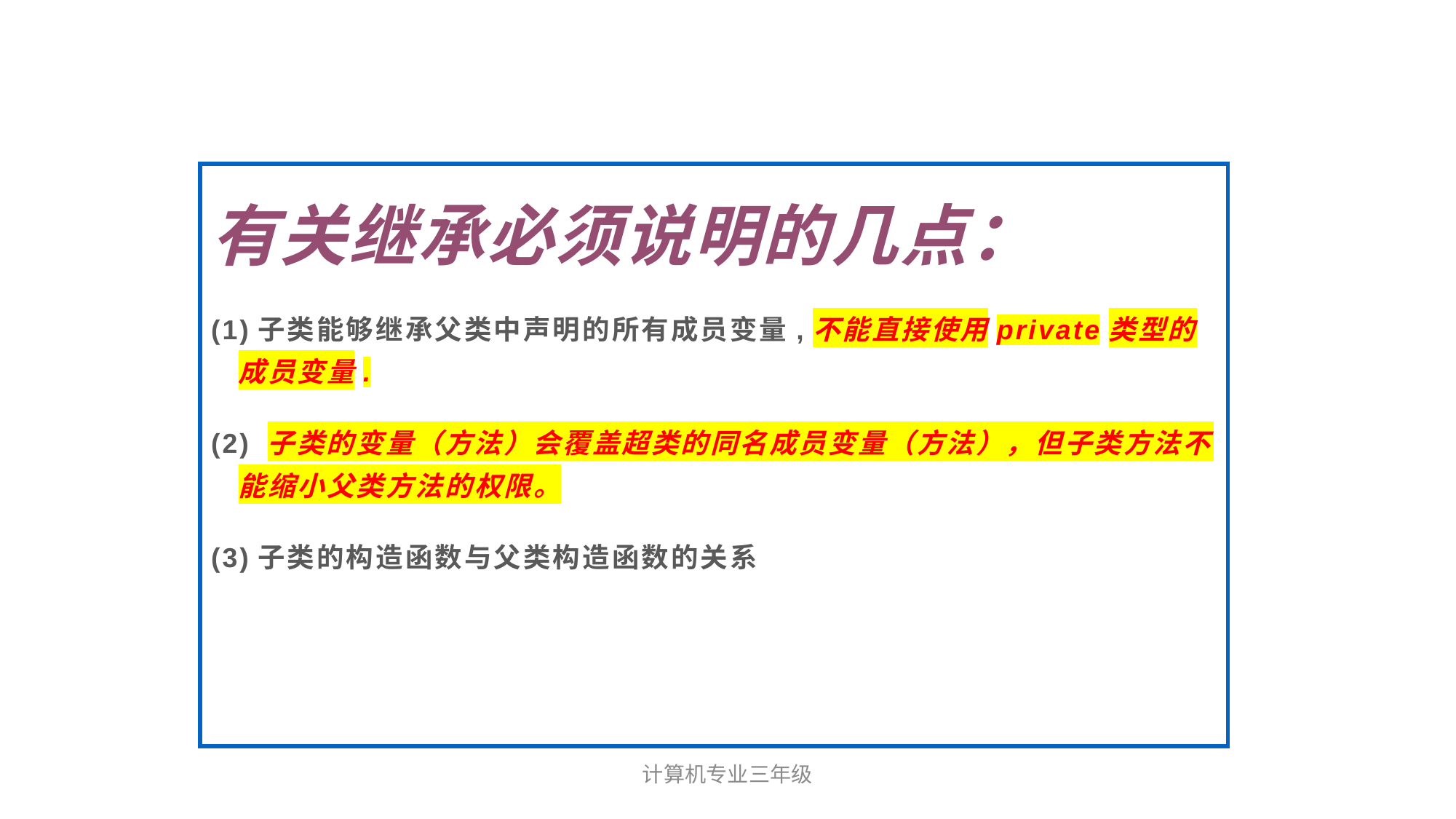

有关继承必须说明的几点：
(1)子类能够继承父类中声明的所有成员变量,不能直接使用private类型的成员变量.
(2) 子类的变量（方法）会覆盖超类的同名成员变量（方法），但子类方法不能缩小父类方法的权限。
(3)子类的构造函数与父类构造函数的关系
计算机专业三年级